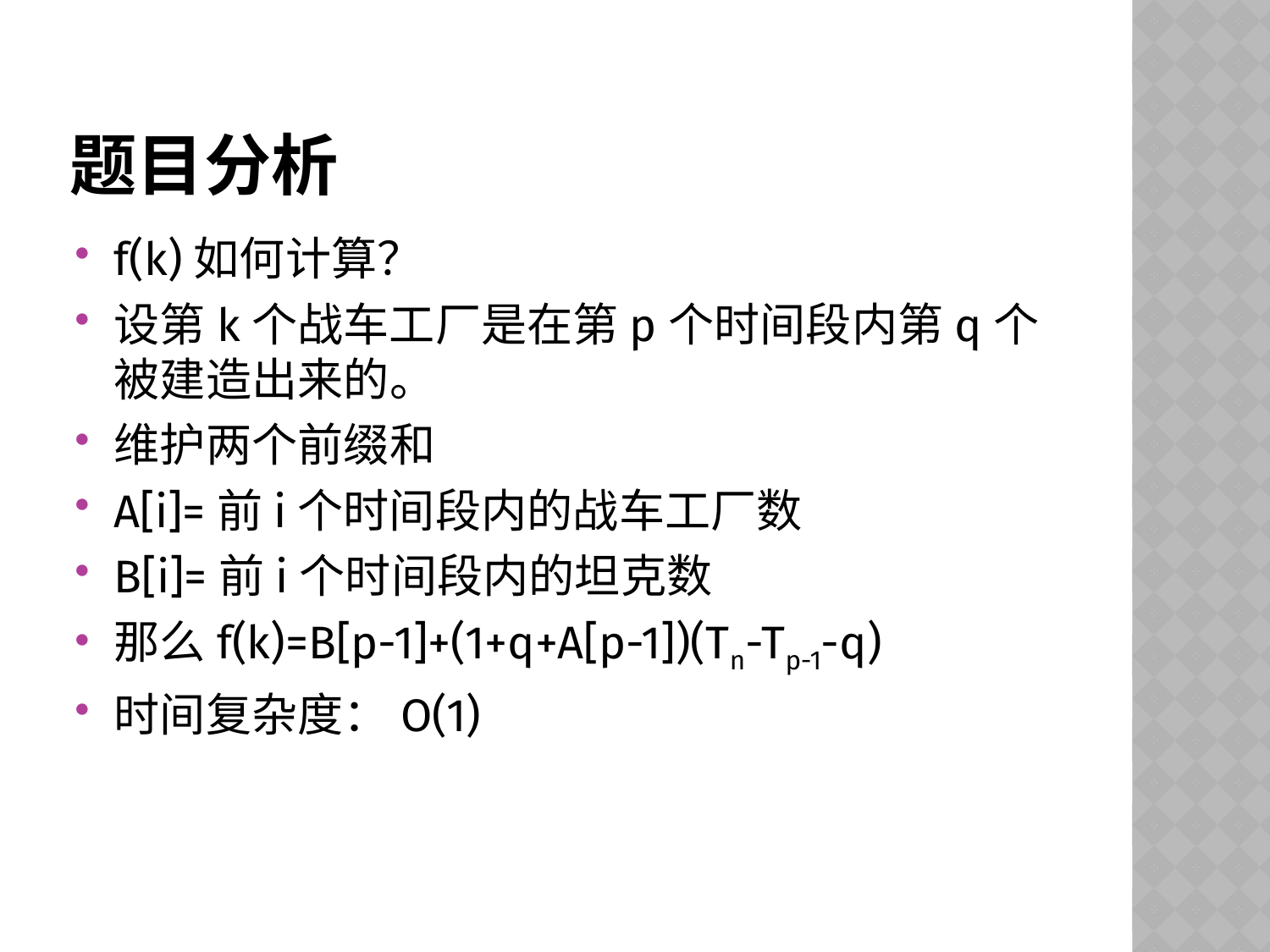

# 题目分析
f(k)如何计算？
设第k个战车工厂是在第p个时间段内第q个被建造出来的。
维护两个前缀和
A[i]=前i个时间段内的战车工厂数
B[i]=前i个时间段内的坦克数
那么f(k)=B[p-1]+(1+q+A[p-1])(Tn-Tp-1-q)
时间复杂度：O(1)